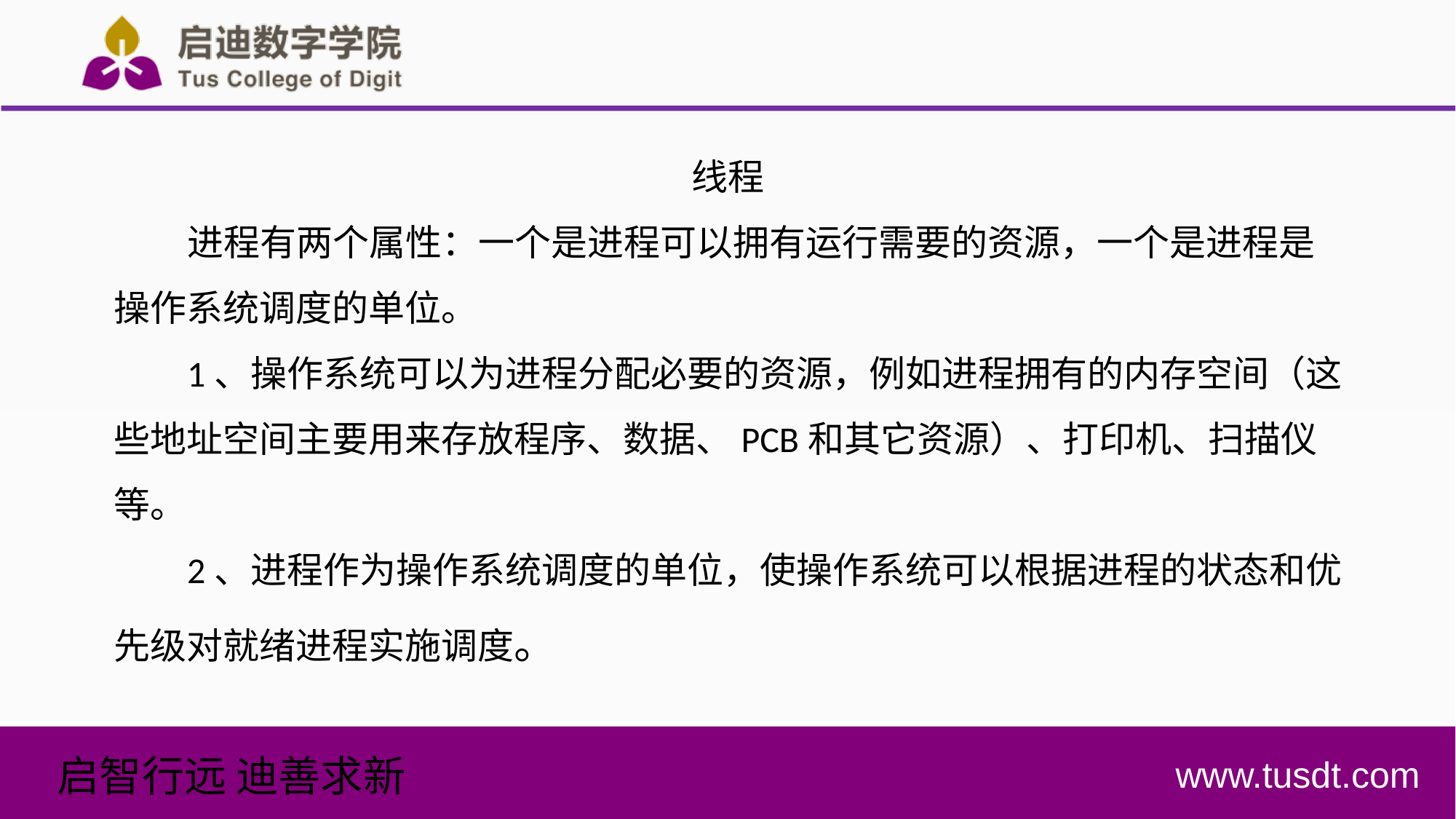

线程
进程有两个属性：一个是进程可以拥有运行需要的资源，一个是进程是操作系统调度的单位。
1、操作系统可以为进程分配必要的资源，例如进程拥有的内存空间（这些地址空间主要用来存放程序、数据、PCB和其它资源）、打印机、扫描仪等。
2、进程作为操作系统调度的单位，使操作系统可以根据进程的状态和优先级对就绪进程实施调度。